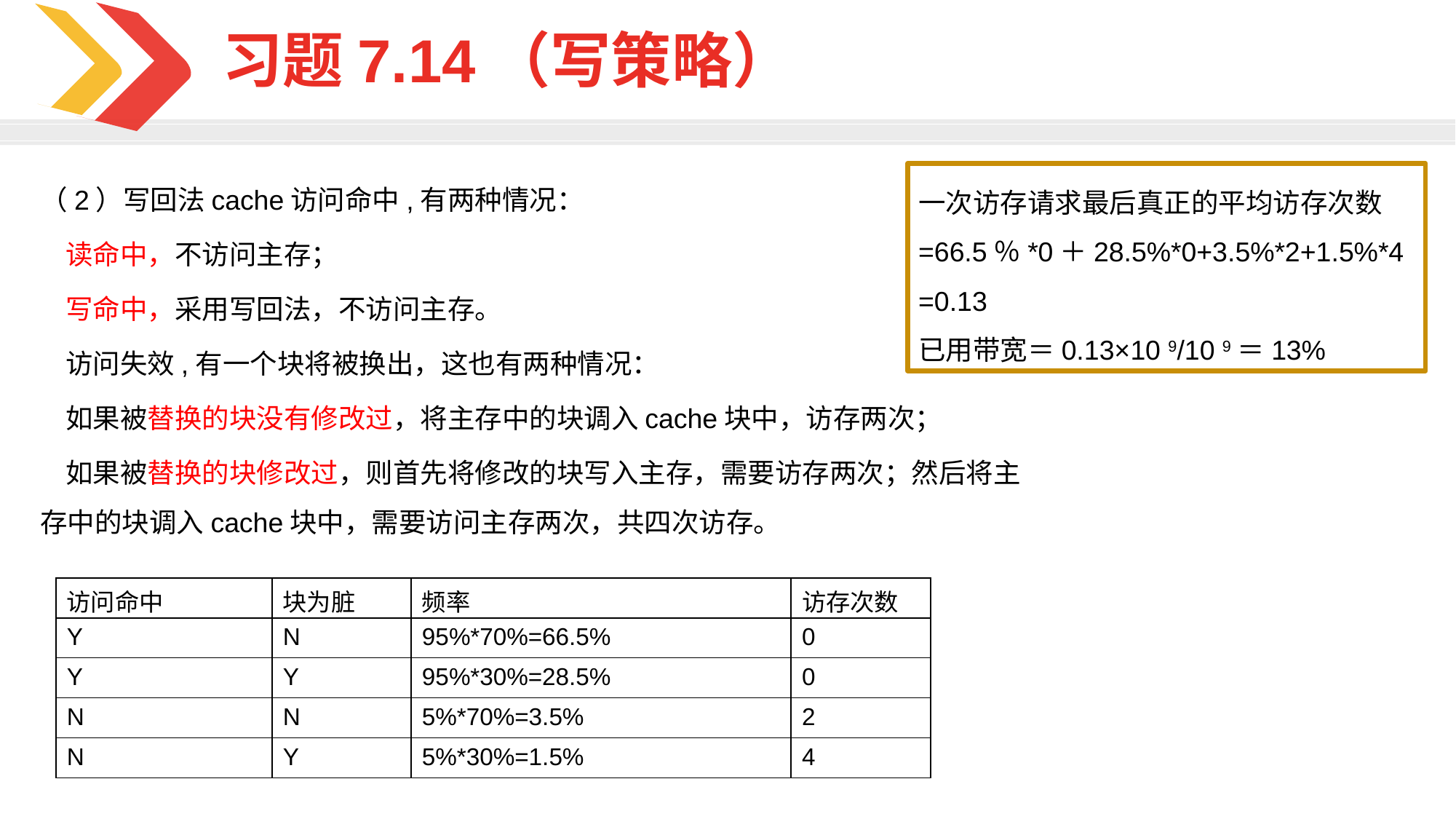

习题7.14（写策略）

（2）写回法cache访问命中,有两种情况：
   读命中，不访问主存；
   写命中，采用写回法，不访问主存。
   访问失效,有一个块将被换出，这也有两种情况：
   如果被替换的块没有修改过，将主存中的块调入cache块中，访存两次；
   如果被替换的块修改过，则首先将修改的块写入主存，需要访存两次；然后将主存中的块调入cache块中，需要访问主存两次，共四次访存。
一次访存请求最后真正的平均访存次数
=66.5％*0＋28.5%*0+3.5%*2+1.5%*4
=0.13
已用带宽＝0.13×10 9/10 9＝13%
| 访问命中 | 块为脏 | 频率 | 访存次数 |
| --- | --- | --- | --- |
| Y | N | 95%\*70%=66.5% | 0 |
| Y | Y | 95%\*30%=28.5% | 0 |
| N | N | 5%\*70%=3.5% | 2 |
| N | Y | 5%\*30%=1.5% | 4 |